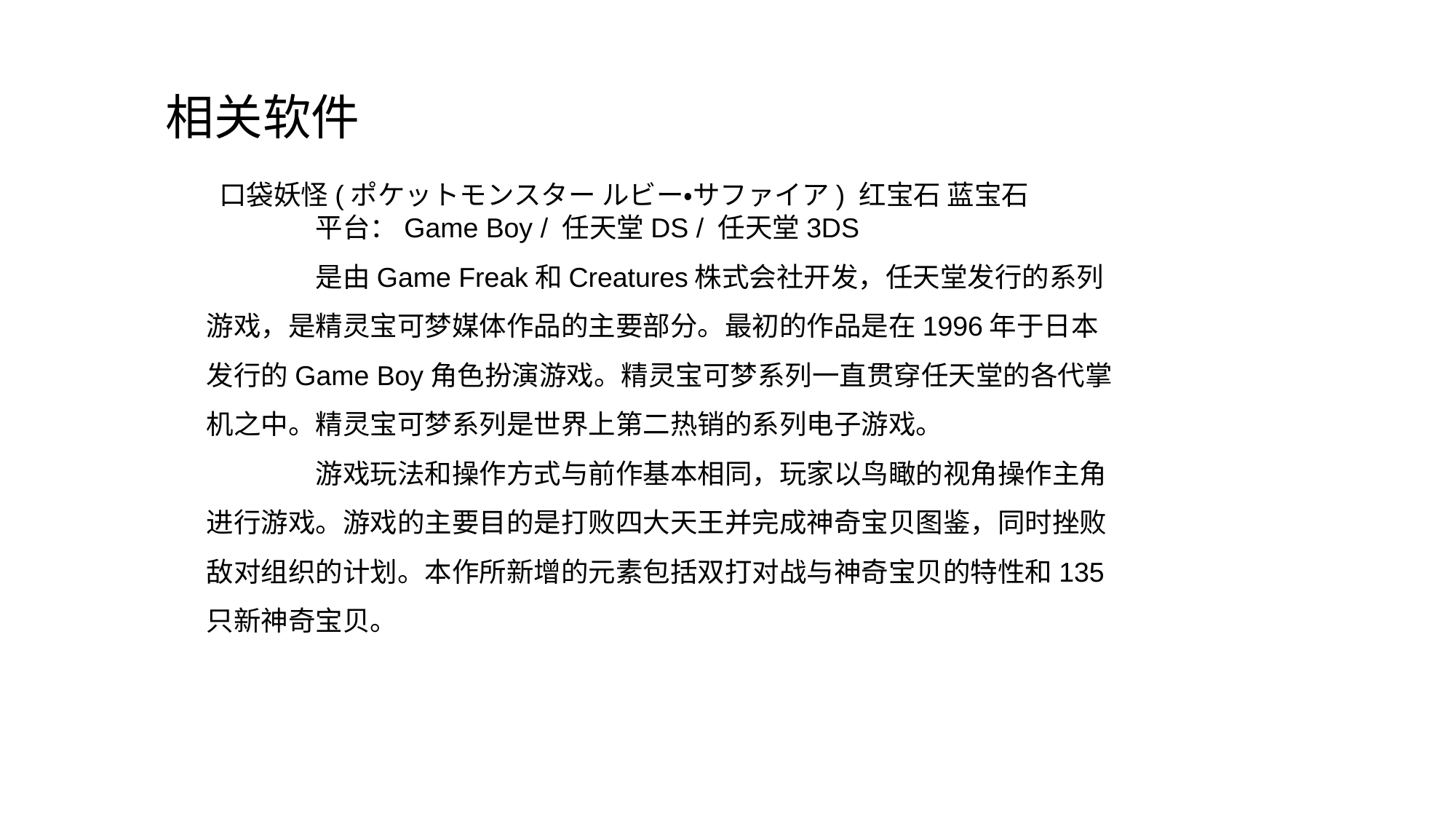

相关软件
 口袋妖怪(ポケットモンスター ルビー・サファイア) 红宝石 蓝宝石
	平台：Game Boy / 任天堂DS / 任天堂3DS
	是由Game Freak和Creatures株式会社开发，任天堂发行的系列游戏，是精灵宝可梦媒体作品的主要部分。最初的作品是在1996年于日本发行的Game Boy角色扮演游戏。精灵宝可梦系列一直贯穿任天堂的各代掌机之中。精灵宝可梦系列是世界上第二热销的系列电子游戏。
	游戏玩法和操作方式与前作基本相同，玩家以鸟瞰的视角操作主角进行游戏。游戏的主要目的是打败四大天王并完成神奇宝贝图鉴，同时挫败敌对组织的计划。本作所新增的元素包括双打对战与神奇宝贝的特性和135只新神奇宝贝。